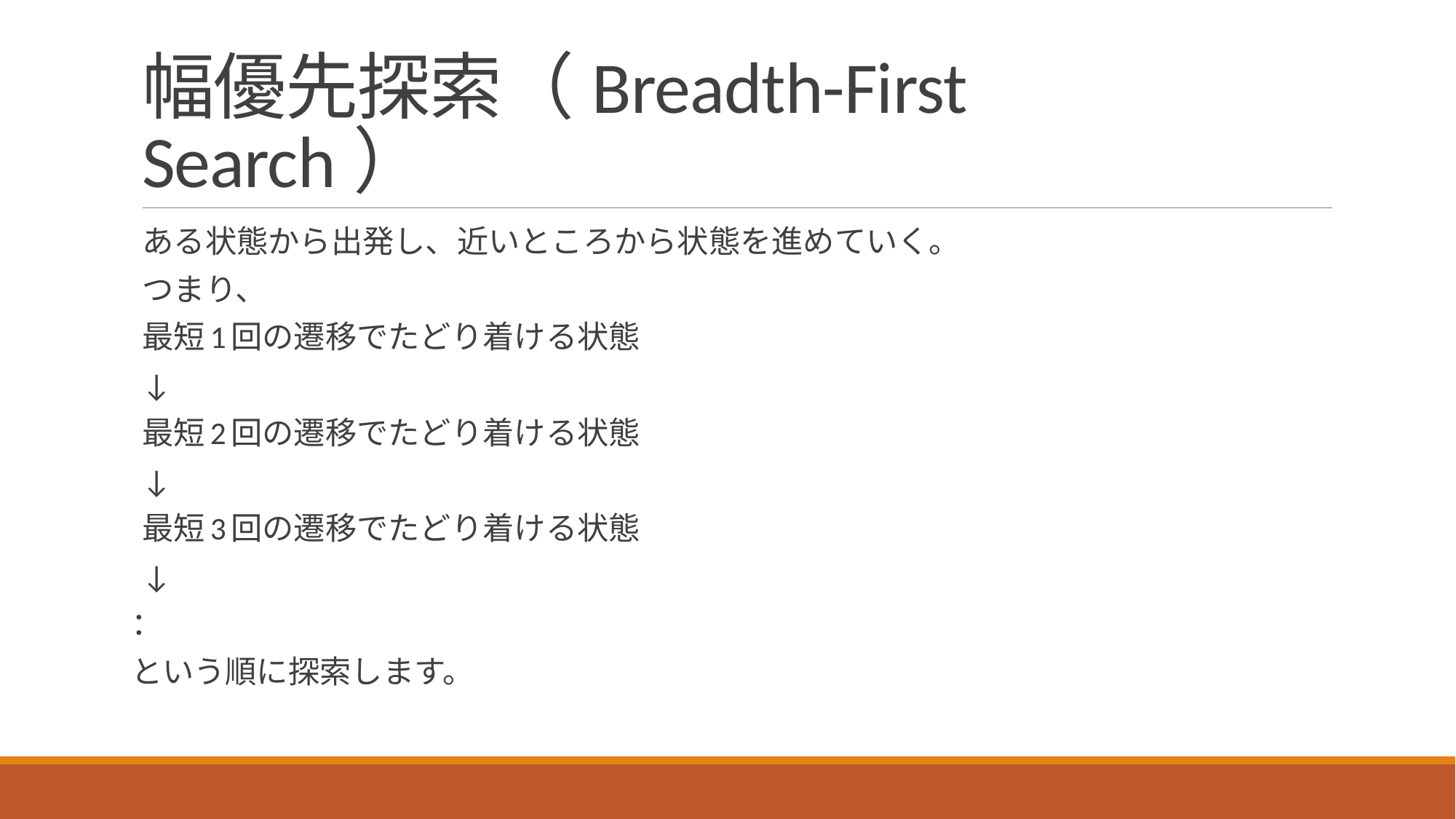

# 幅優先探索（Breadth-First　Search）
ある状態から出発し、近いところから状態を進めていく。
つまり、
最短1回の遷移でたどり着ける状態
↓
最短2回の遷移でたどり着ける状態
↓
最短3回の遷移でたどり着ける状態
↓
：
という順に探索します。